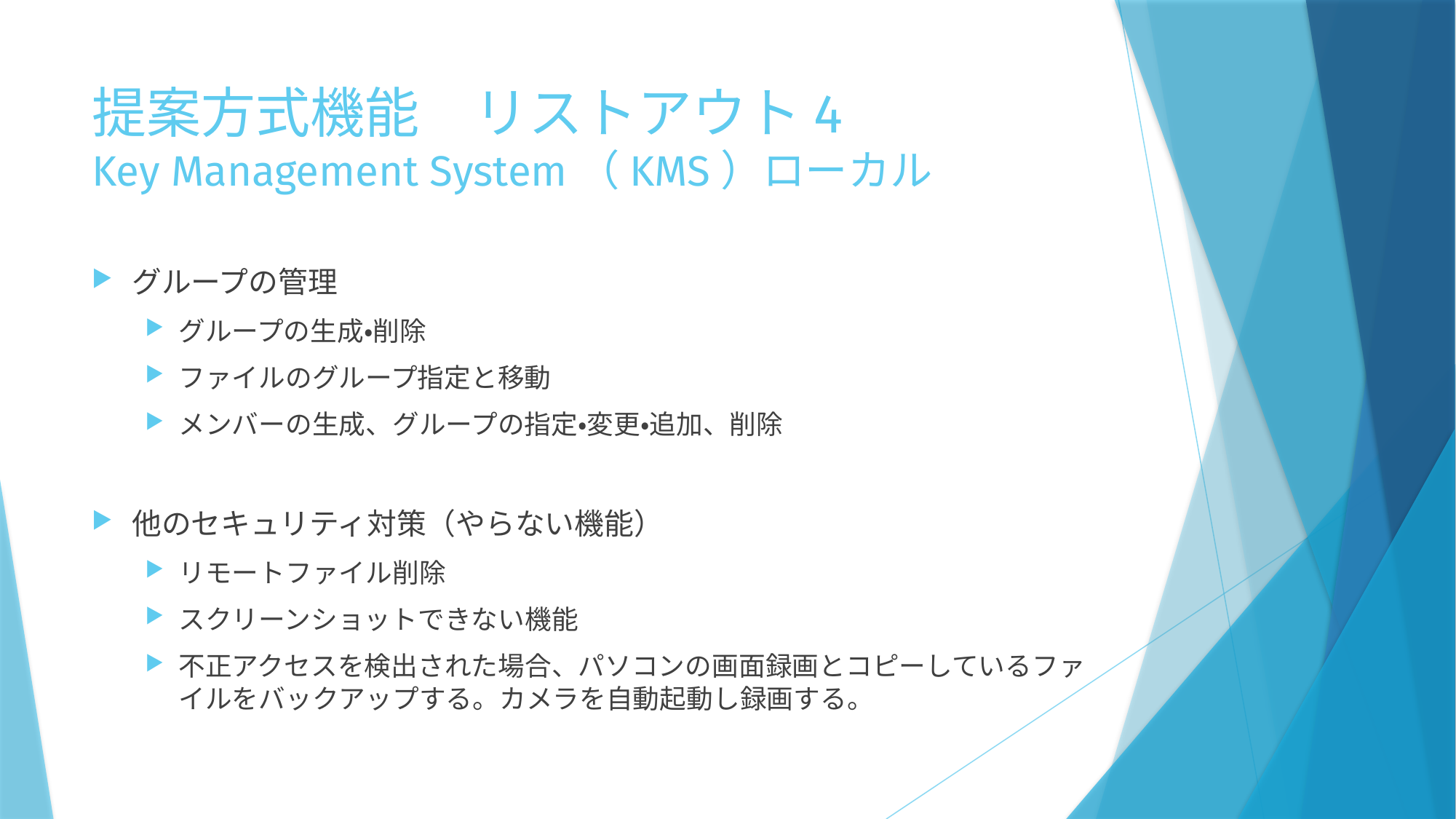

# 提案方式機能　リストアウト4 Key Management System（KMS）ローカル
グループの管理
グループの生成・削除
ファイルのグループ指定と移動
メンバーの生成、グループの指定・変更・追加、削除

他のセキュリティ対策（やらない機能）
リモートファイル削除
スクリーンショットできない機能
不正アクセスを検出された場合、パソコンの画面録画とコピーしているファイルをバックアップする。カメラを自動起動し録画する。